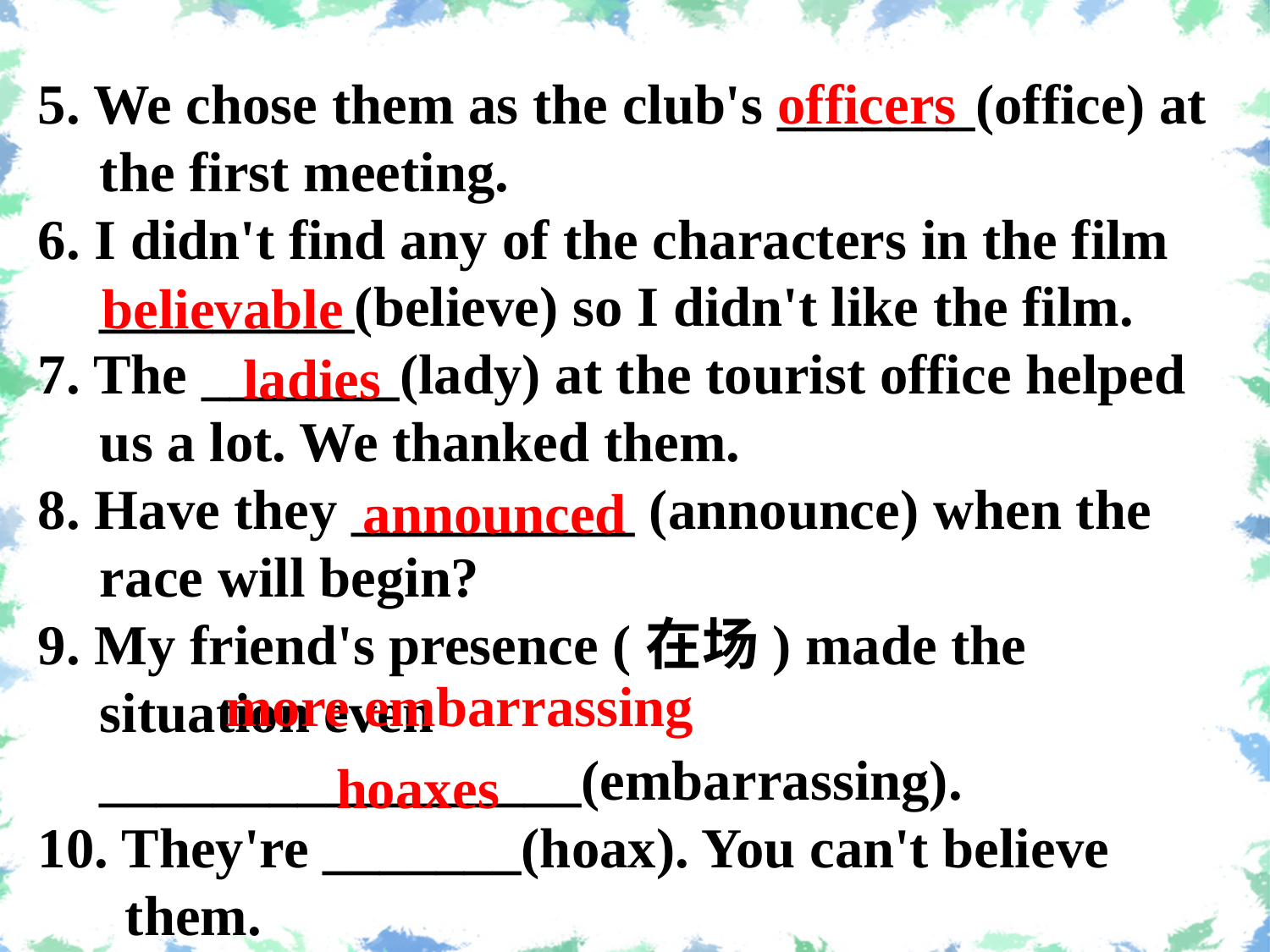

5. We chose them as the club's _______(office) at the first meeting.
6. I didn't find any of the characters in the film _________(believe) so I didn't like the film.
7. The _______(lady) at the tourist office helped us a lot. We thanked them.
8. Have they __________ (announce) when the race will begin?
9. My friend's presence (在场) made the situation even _________________(embarrassing).
10. They're _______(hoax). You can't believe them.
officers
believable
ladies
announced
more embarrassing
hoaxes